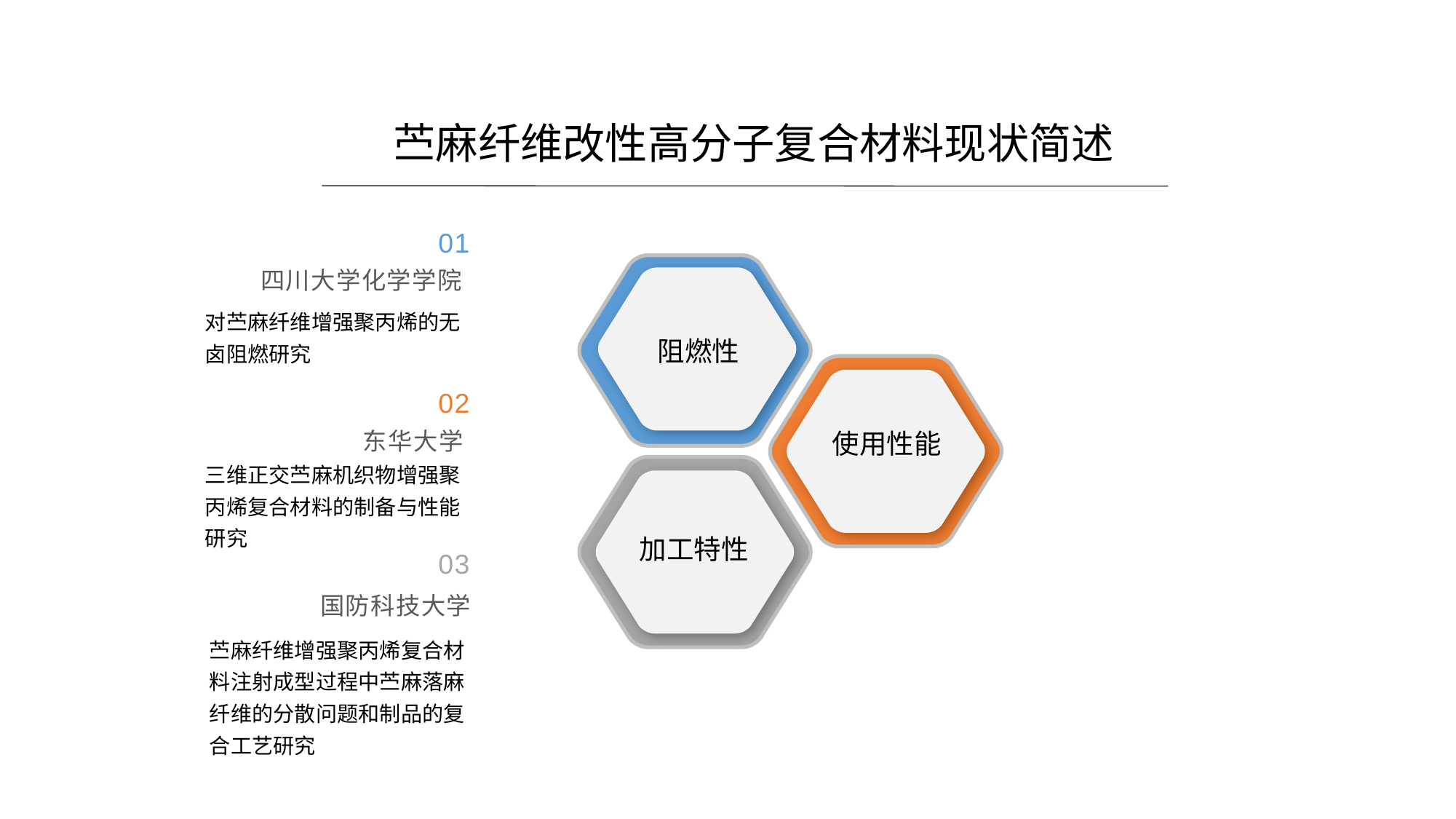

苎麻纤维改性高分子复合材料现状简述
01
四川大学化学学院
对苎麻纤维增强聚丙烯的无卤阻燃研究

阻燃性
阻燃性

02
东华大学
三维正交苎麻机织物增强聚丙烯复合材料的制备与性能研究
使用性能

加工特性
03
国防科技大学
苎麻纤维增强聚丙烯复合材料注射成型过程中苎麻落麻纤维的分散问题和制品的复合工艺研究